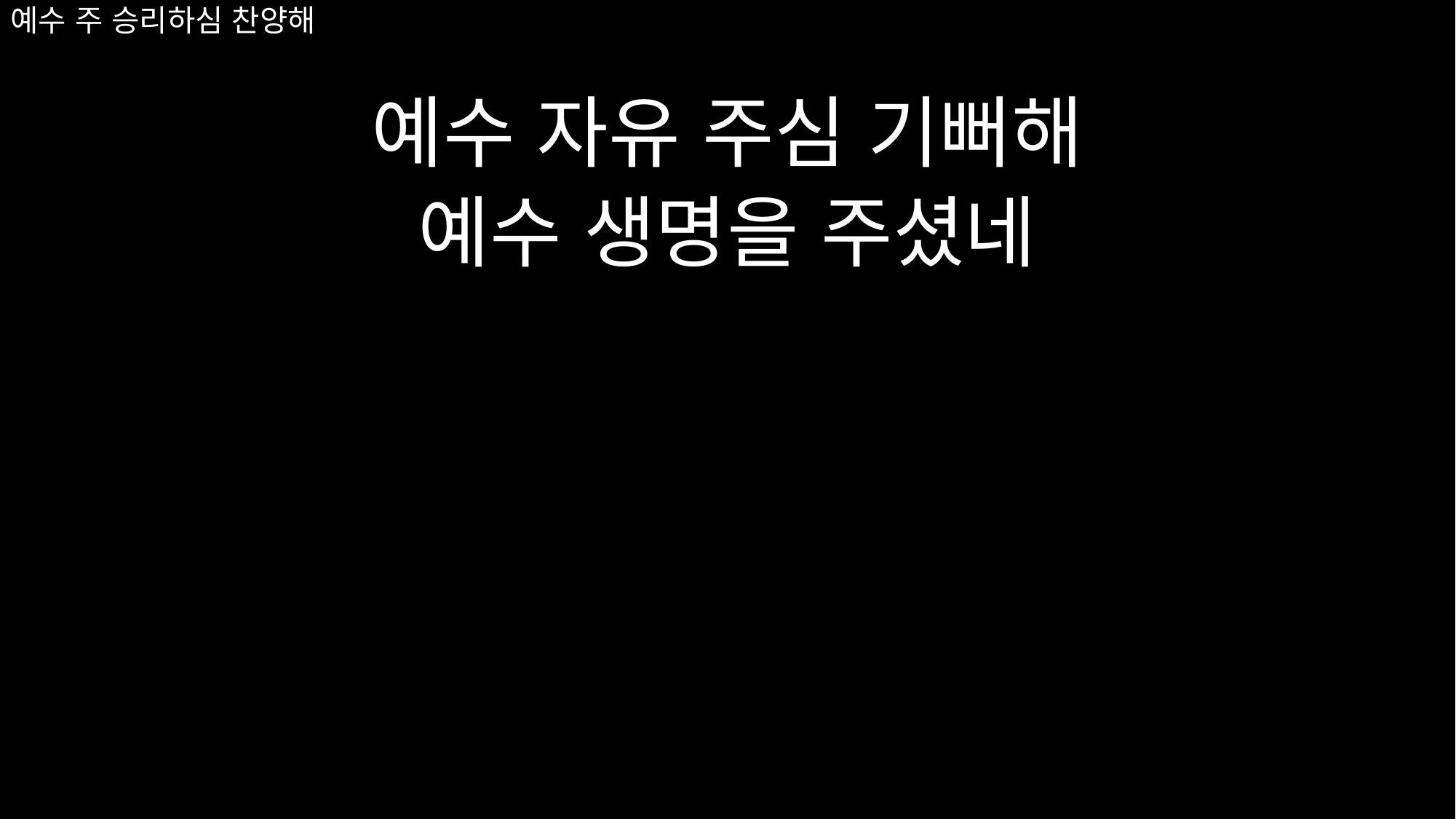

# 예수 주 승리하심 찬양해
예수 자유 주심 기뻐해
예수 생명을 주셨네